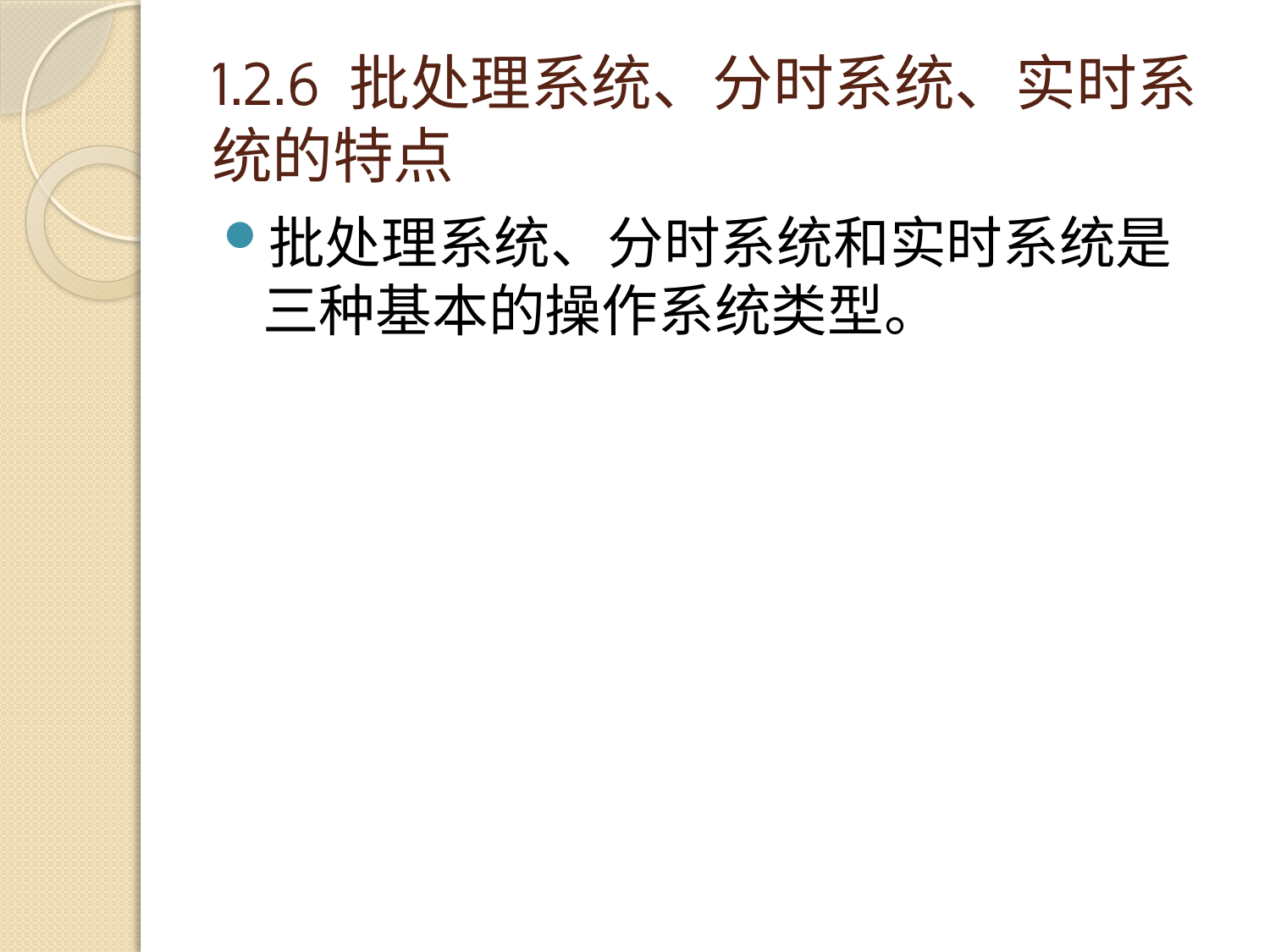

# 1.2.6 批处理系统、分时系统、实时系统的特点
批处理系统、分时系统和实时系统是三种基本的操作系统类型。